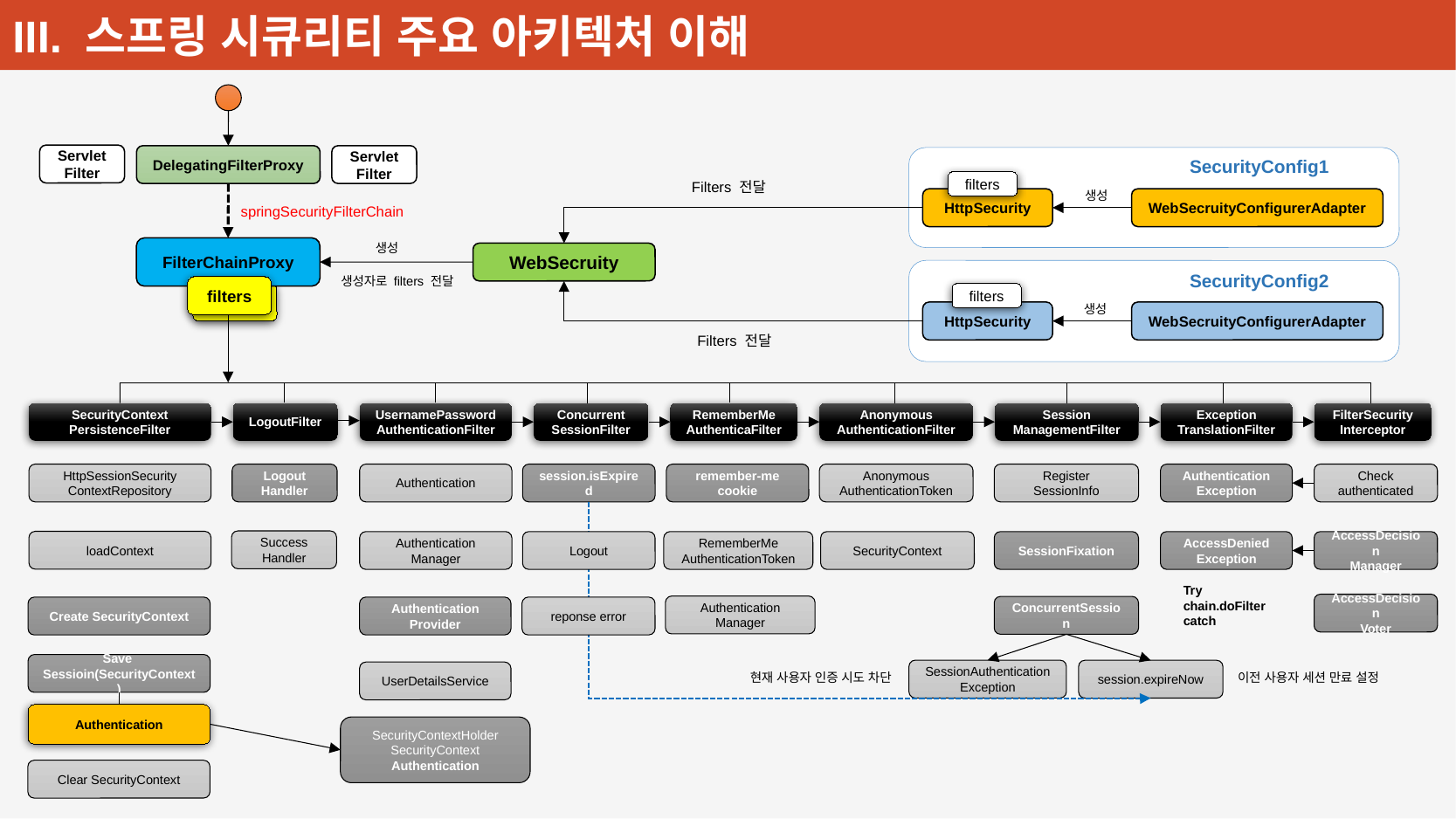

ServletFilter
ServletFilter
DelegatingFilterProxy

SecurityConfig1
Filters 전달
filters
생성
WebSecruityConfigurerAdapter
HttpSecurity
springSecurityFilterChain
초기화 과정
생성
FilterChainProxy
WebSecruity

SecurityConfig2
생성자로 filters 전달
filters
filters
filters
생성
WebSecruityConfigurerAdapter
HttpSecurity
Filters 전달
SecurityContext
PersistenceFilter
LogoutFilter
UsernamePassword
AuthenticationFilter
Concurrent
SessionFilter
RememberMe
AuthenticaFilter
Anonymous
AuthenticationFilter
Session
ManagementFilter
Exception
TranslationFilter
FilterSecurity
Interceptor
HttpSessionSecurity
ContextRepository
Logout
Handler
Authentication
session.isExpired
remember-me
cookie
Anonymous
AuthenticationToken
Register SessionInfo
Authentication
Exception
Check
authenticated
각 필터들에 대한 처리과정
Success
Handler
loadContext
Authentication
Manager
Logout
RememberMe
AuthenticationToken
SecurityContext
SessionFixation
AccessDenied
Exception
AccessDecision
Manager
Try
chain.doFilter
catch
AccessDecision
Voter
Authentication
Manager
ConcurrentSession
Create SecurityContext
Authentication
Provider
reponse error
Save
Sessioin(SecurityContext)
SessionAuthentication
Exception
session.expireNow
UserDetailsService
현재 사용자 인증 시도 차단
이전 사용자 세션 만료 설정
Authentication
SecurityContextHolder
SecurityContext
Authentication
Clear SecurityContext